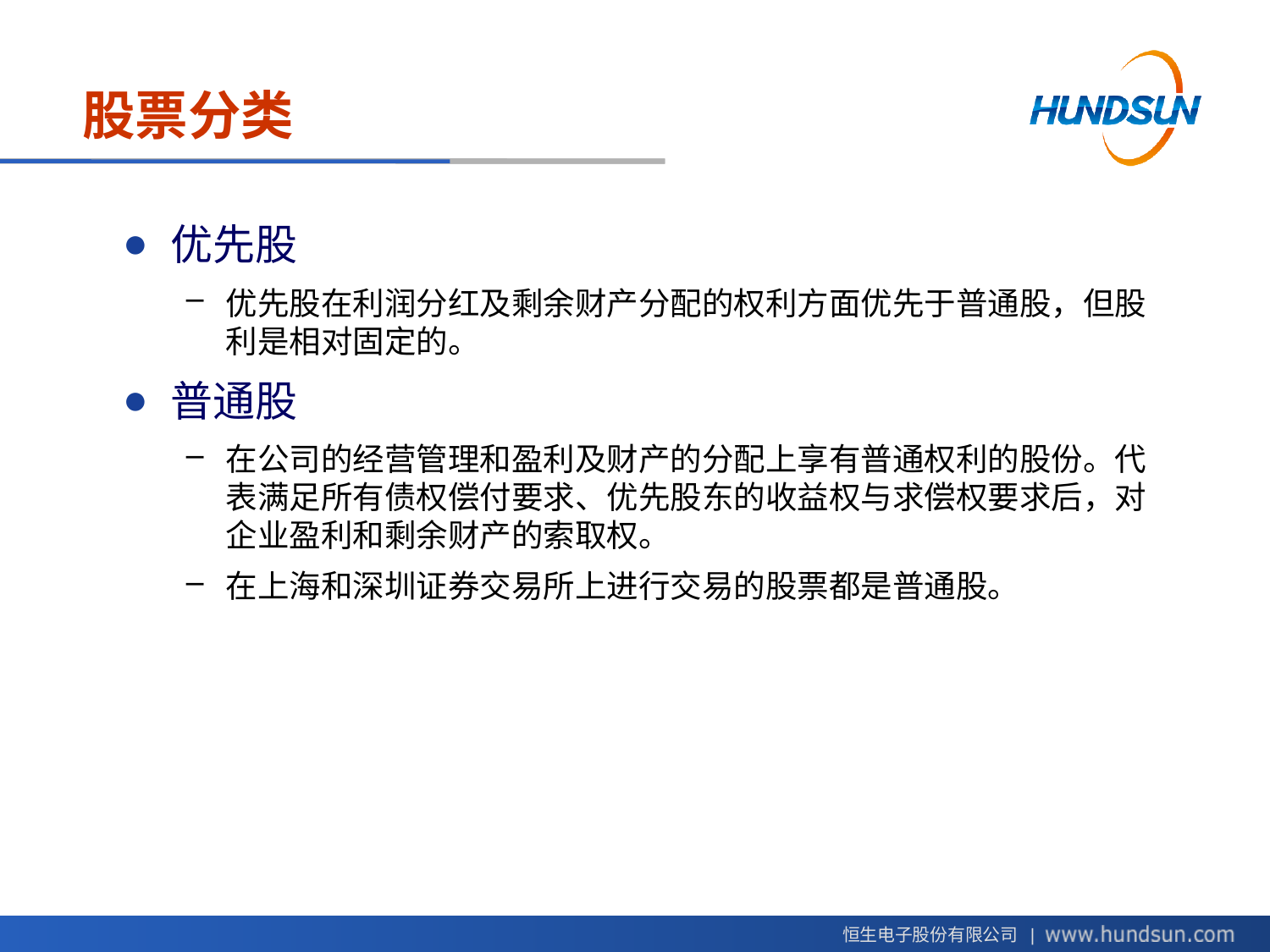

# 股票分类
优先股
优先股在利润分红及剩余财产分配的权利方面优先于普通股，但股利是相对固定的。
普通股
在公司的经营管理和盈利及财产的分配上享有普通权利的股份。代表满足所有债权偿付要求、优先股东的收益权与求偿权要求后，对企业盈利和剩余财产的索取权。
在上海和深圳证券交易所上进行交易的股票都是普通股。